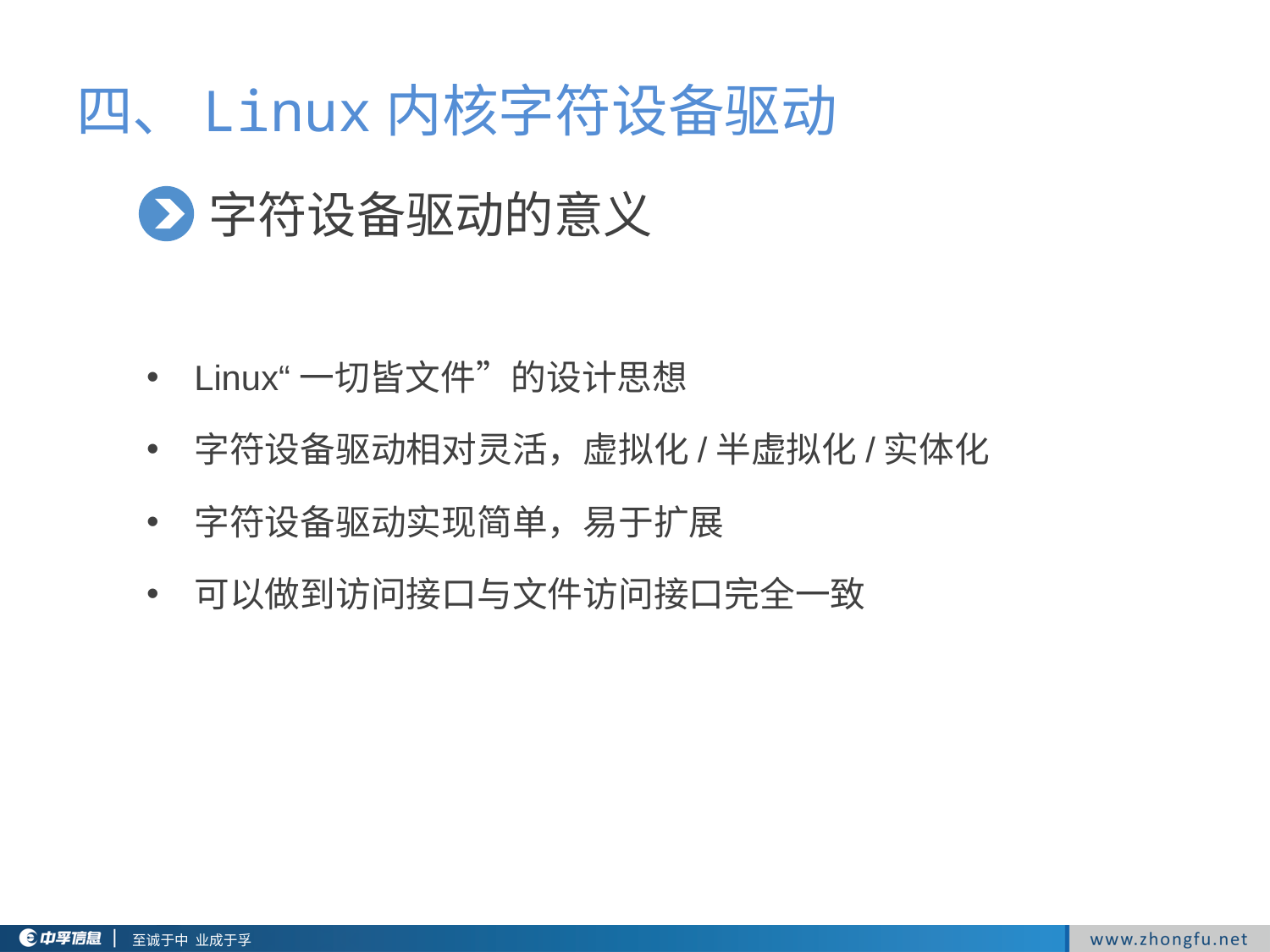

四、Linux内核字符设备驱动
字符设备驱动的意义

Linux“一切皆文件”的设计思想
字符设备驱动相对灵活，虚拟化/半虚拟化/实体化
字符设备驱动实现简单，易于扩展
可以做到访问接口与文件访问接口完全一致